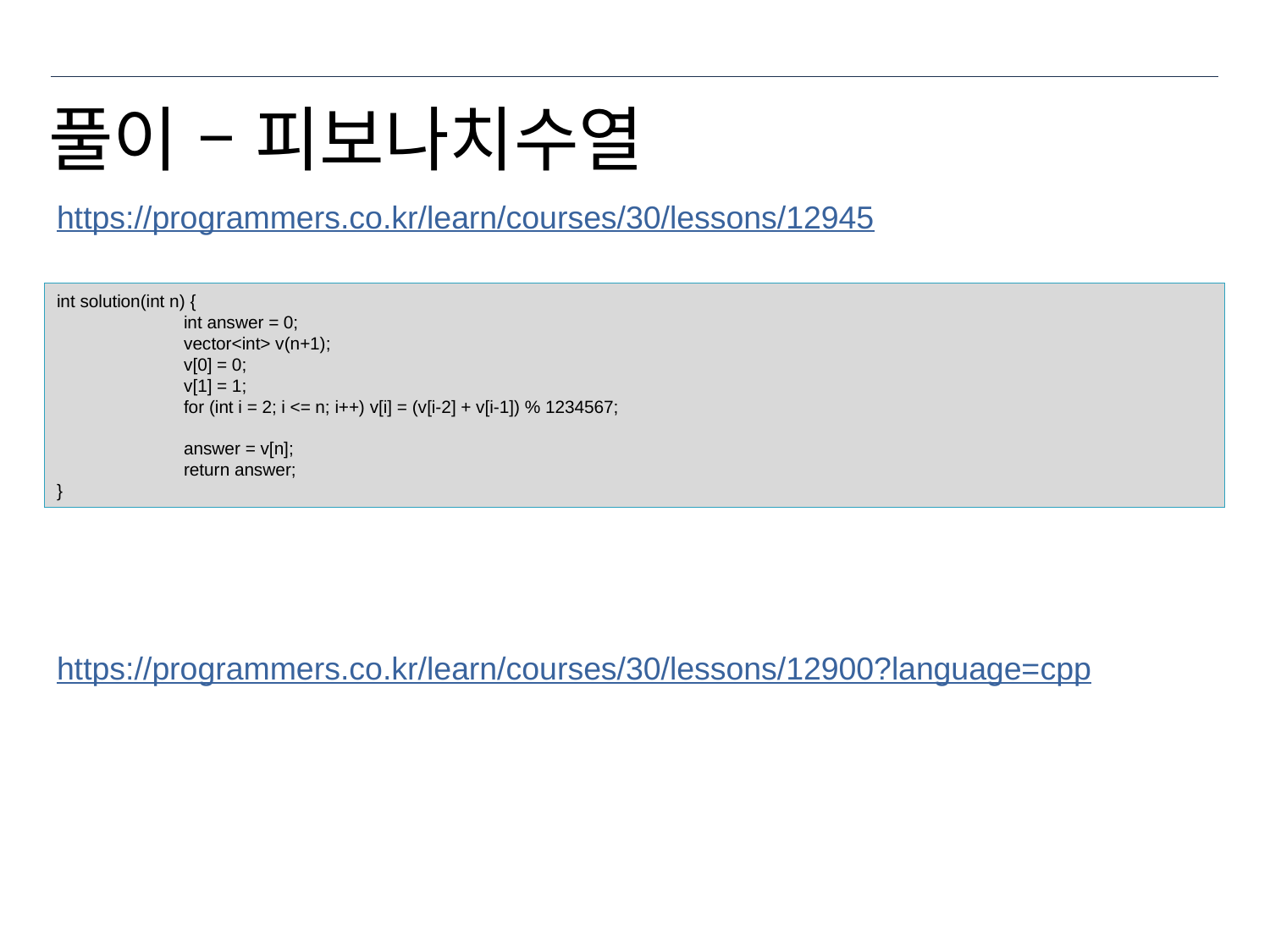

# 풀이 – 피보나치수열
https://programmers.co.kr/learn/courses/30/lessons/12945
int solution(int n) {
	int answer = 0;
	vector<int> v(n+1);
	v[0] = 0;
	v[1] = 1;
	for (int i = 2; i <= n; i++) v[i] = (v[i-2] + v[i-1]) % 1234567;

	answer = v[n];
	return answer;
}
https://programmers.co.kr/learn/courses/30/lessons/12900?language=cpp